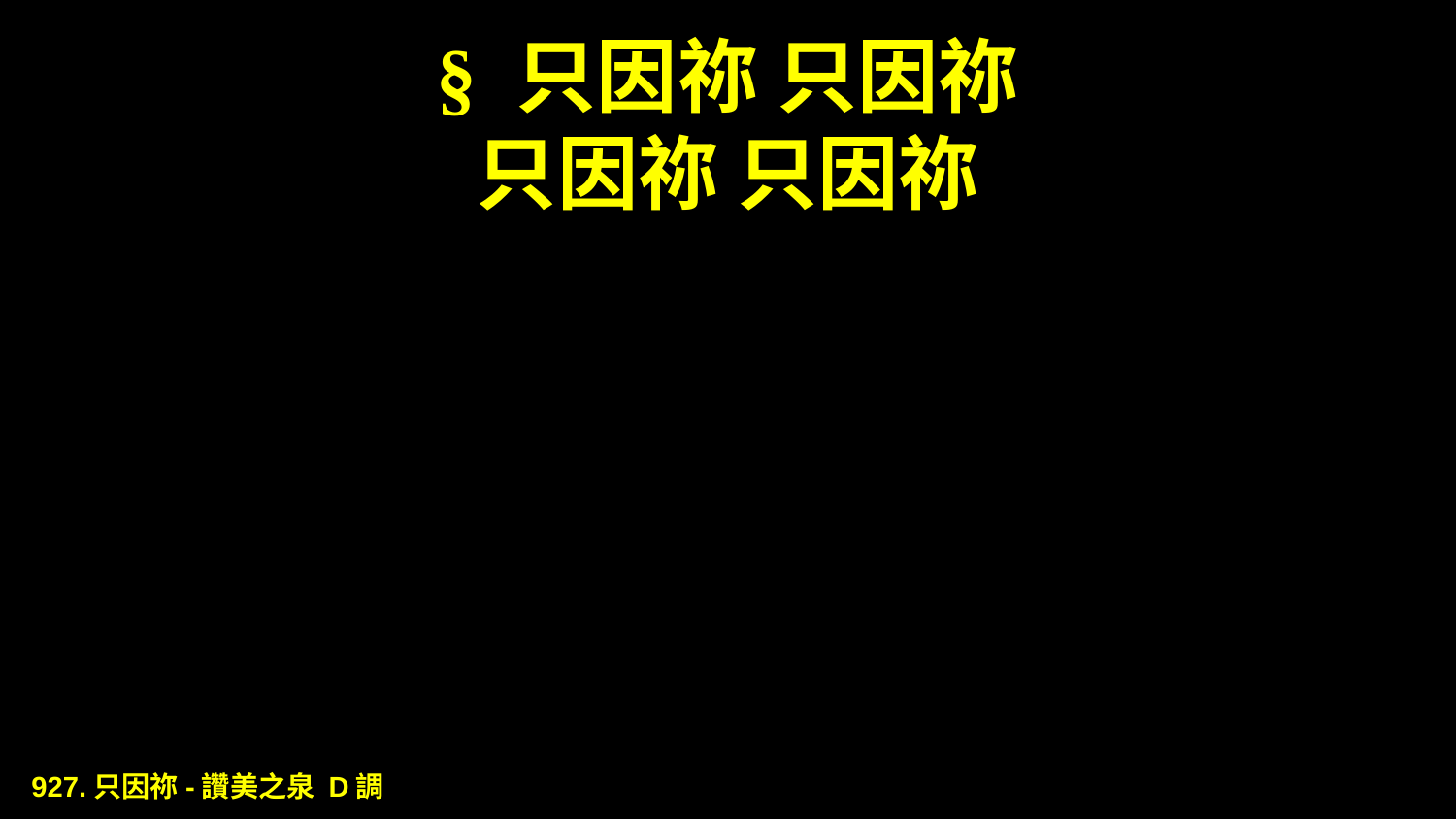

# § 只因祢 只因祢 只因祢 只因祢
927.只因祢-讚美之泉 D調